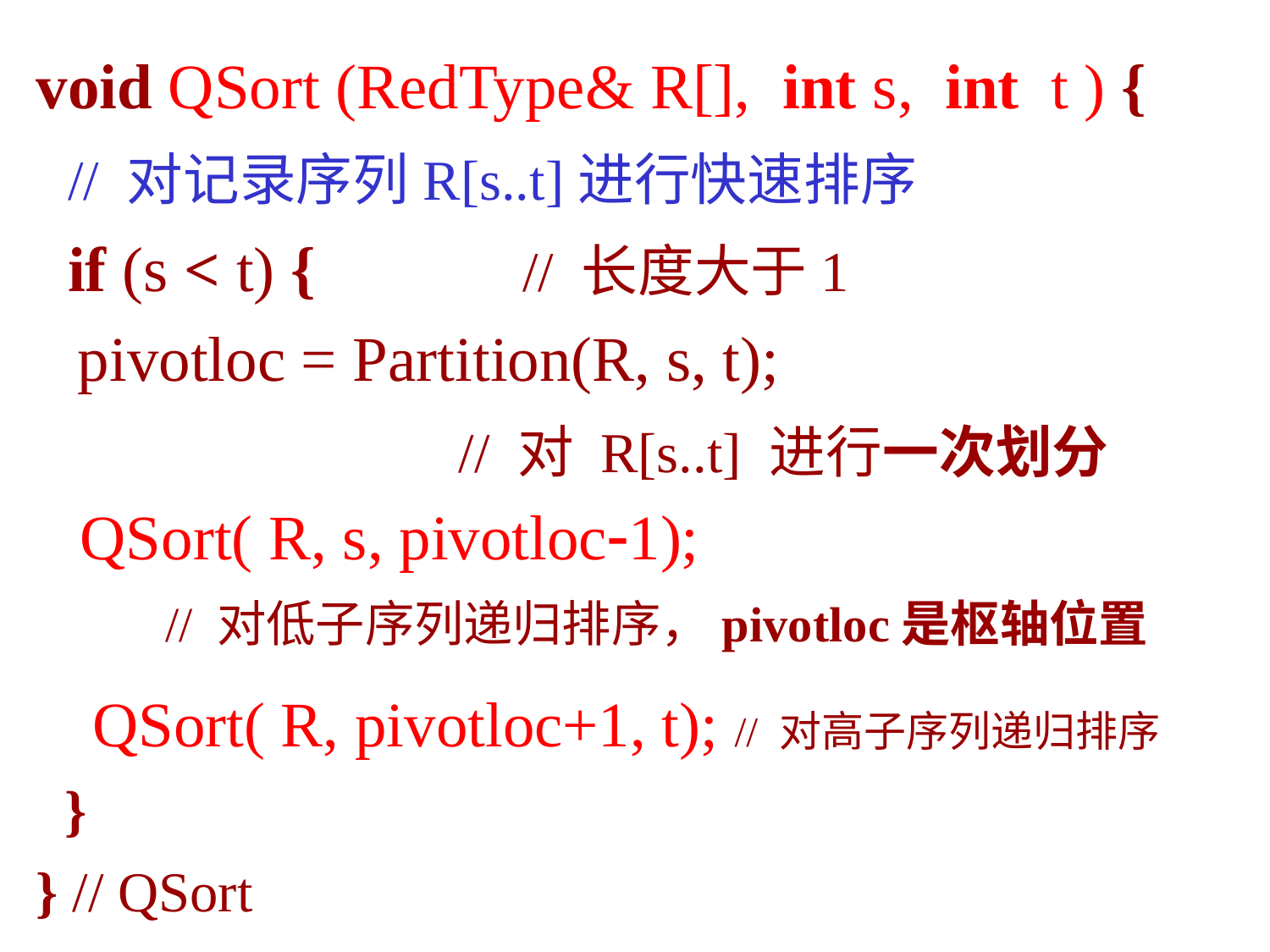

void QSort (RedType& R[],  int s,  int  t ) {
  // 对记录序列R[s..t]进行快速排序
  if (s < t) {             // 长度大于1

  }
} // QSort
pivotloc = Partition(R, s, t);
                        // 对 R[s..t] 进行一次划分
QSort( R, s, pivotloc−1);
      // 对低子序列递归排序，pivotloc是枢轴位置
QSort( R, pivotloc+1, t); // 对高子序列递归排序